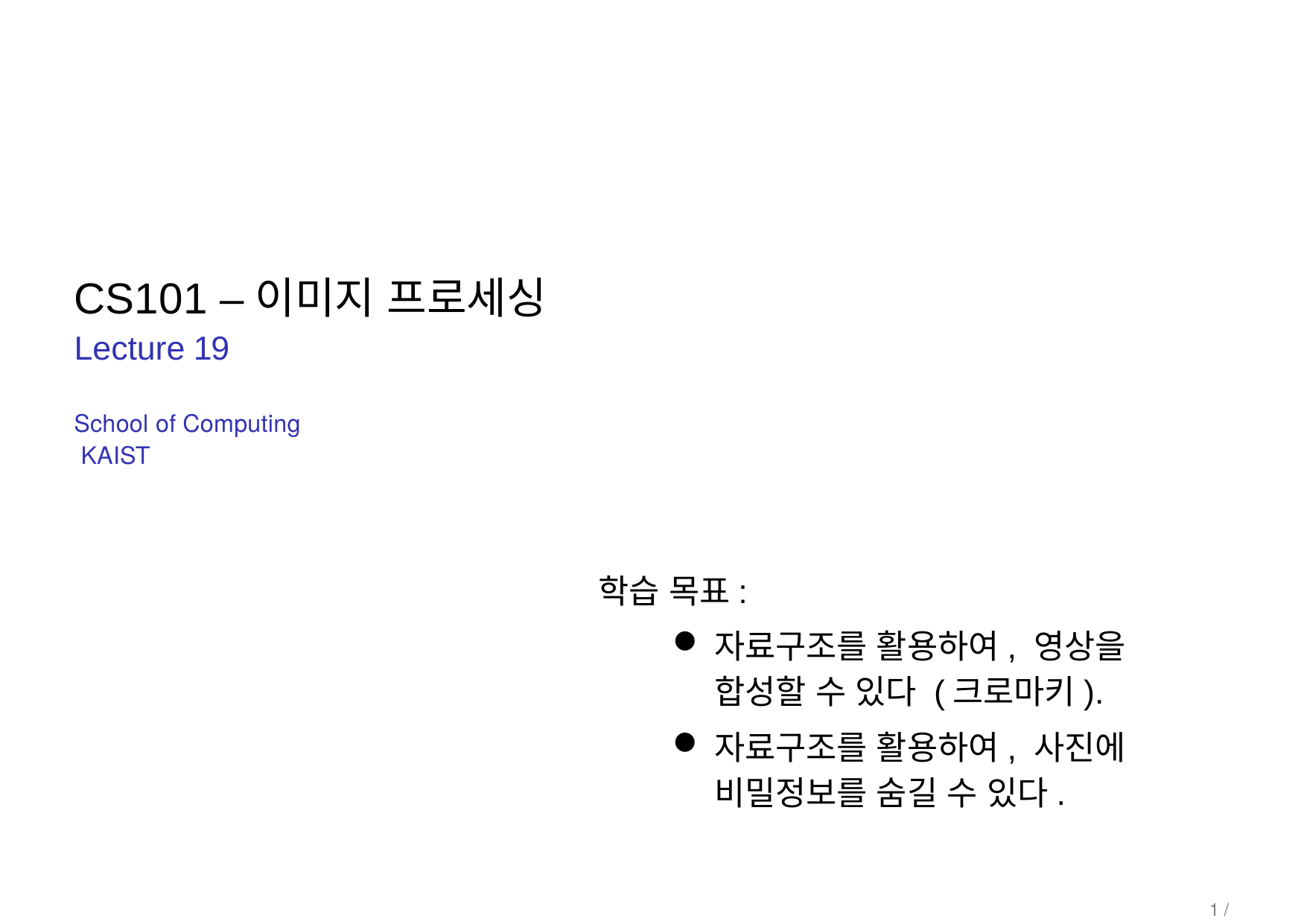

# CS101 –이미지 프로세싱
Lecture 19
School of Computing  KAIST
학습 목표:
자료구조를 활용하여, 영상을 합성할 수 있다 (크로마키).
자료구조를 활용하여, 사진에 비밀정보를 숨길 수 있다.
1 / 26